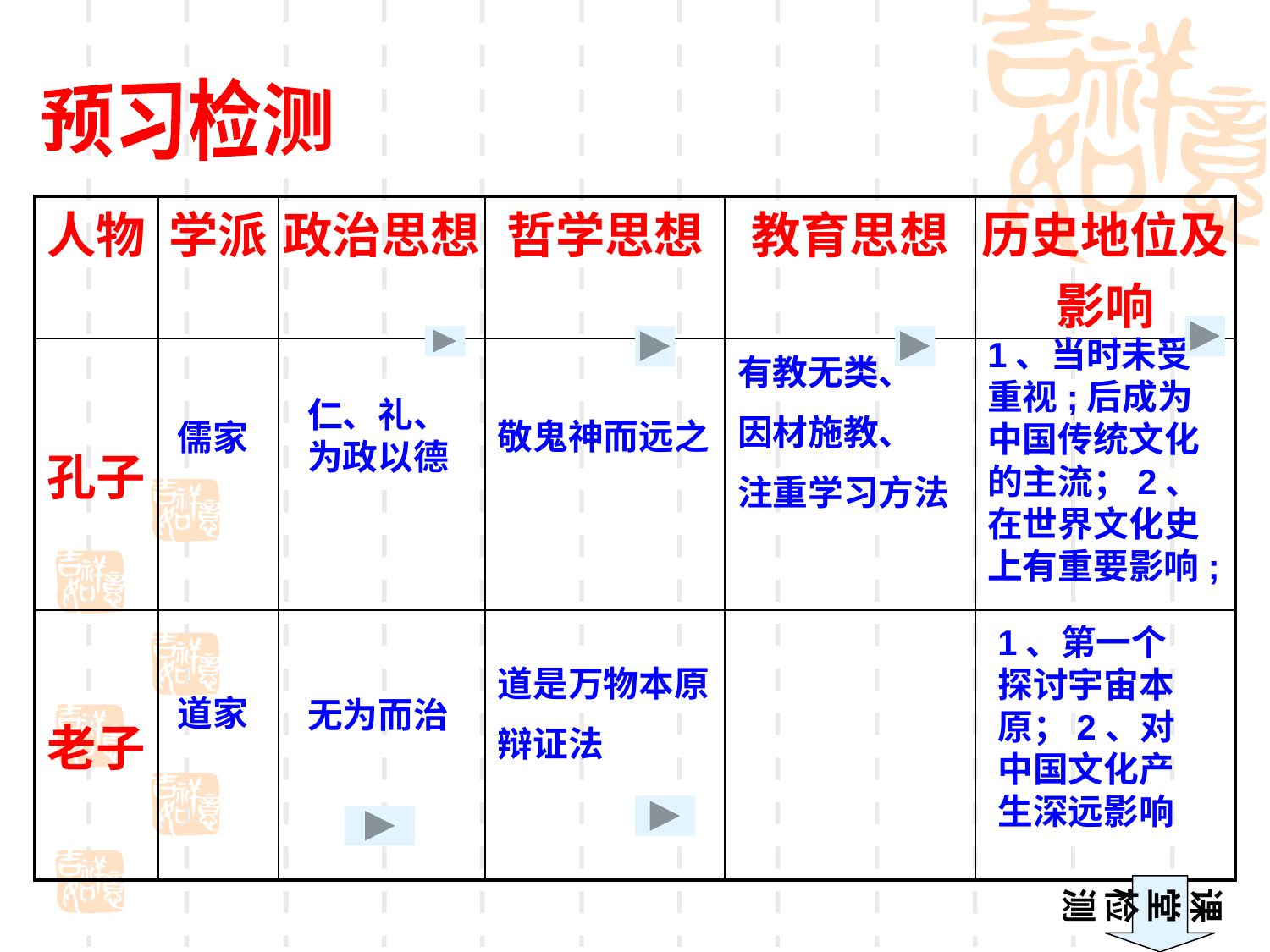

预习检测
| 人物 | 学派 | 政治思想 | 哲学思想 | 教育思想 | 历史地位及影响 |
| --- | --- | --- | --- | --- | --- |
| 孔子 |  |  |  |  |  |
| 老子 |  |  |  |  |  |

1、当时未受重视;后成为中国传统文化的主流；2、在世界文化史上有重要影响;
有教无类、
因材施教、
注重学习方法
仁、礼、为政以德
敬鬼神而远之
儒家
1、第一个探讨宇宙本原；2、对中国文化产生深远影响
道是万物本原
辩证法
道家
无为而治

课堂检测